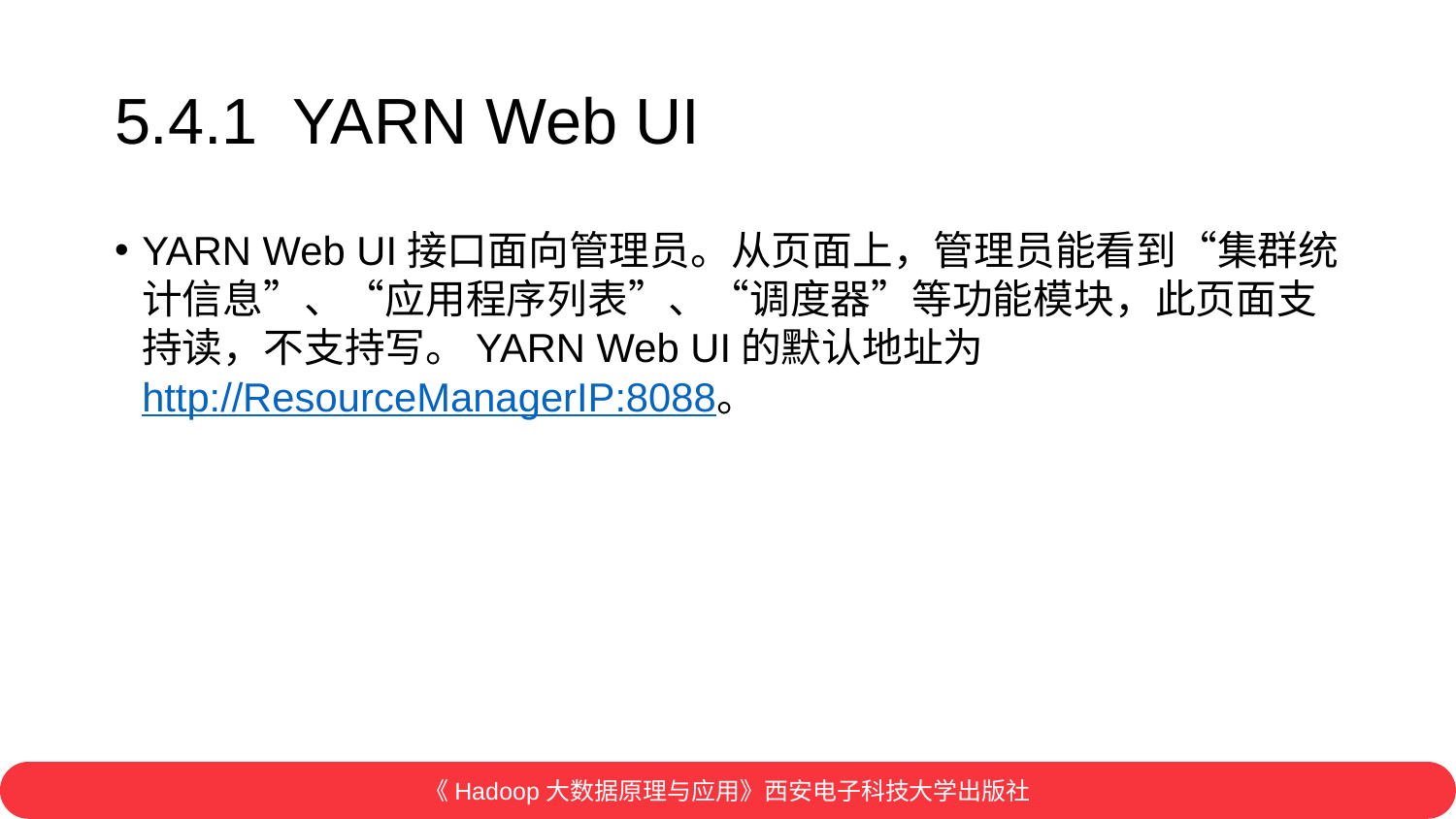

# 5.4.1  YARN Web UI
YARN Web UI接口面向管理员。从页面上，管理员能看到“集群统计信息”、“应用程序列表”、“调度器”等功能模块，此页面支持读，不支持写。YARN Web UI的默认地址为http://ResourceManagerIP:8088。